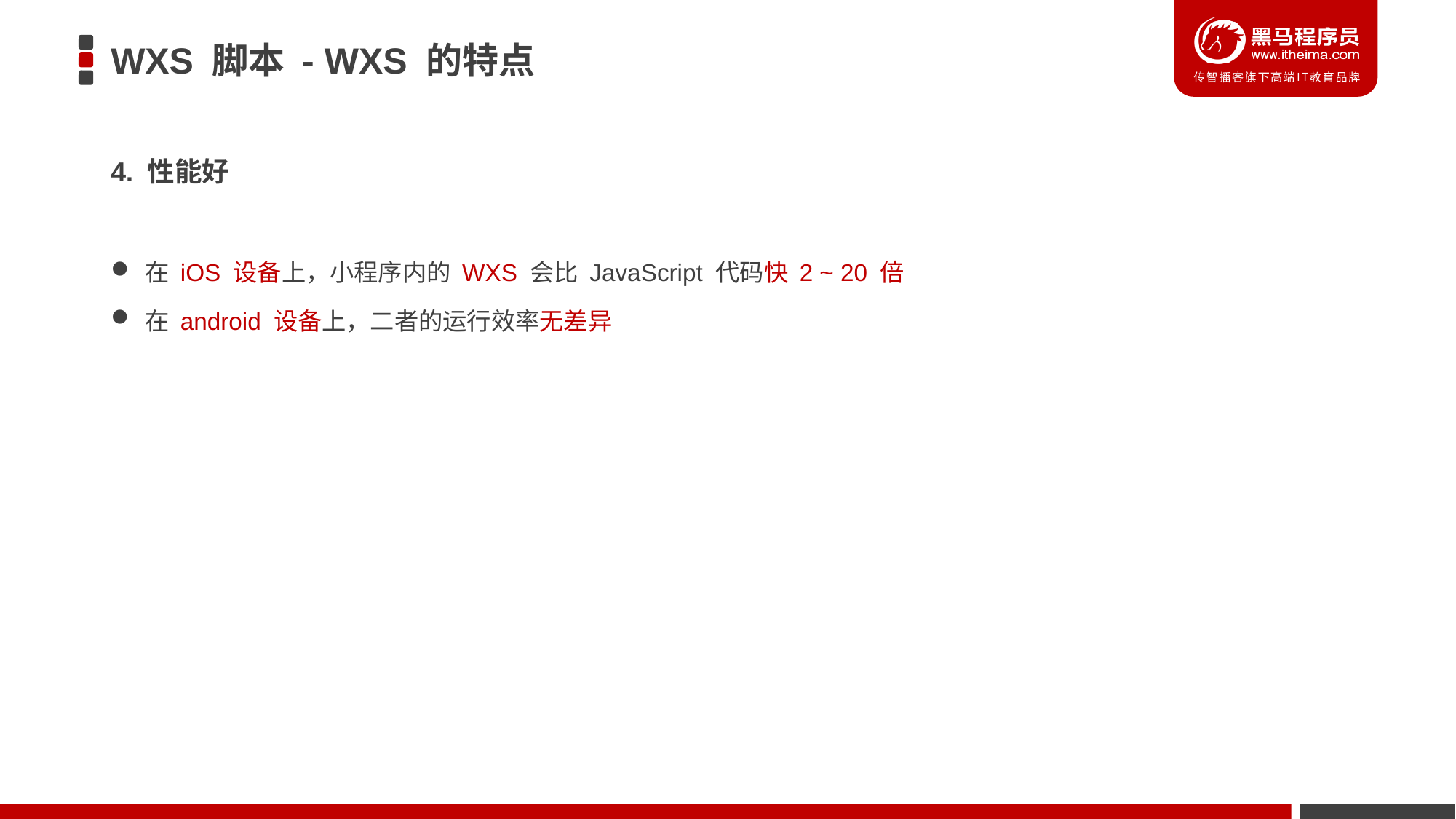

# WXS 脚本 - WXS 的特点
4. 性能好
在 iOS 设备上，小程序内的 WXS 会比 JavaScript 代码快 2 ~ 20 倍
在 android 设备上，二者的运行效率无差异